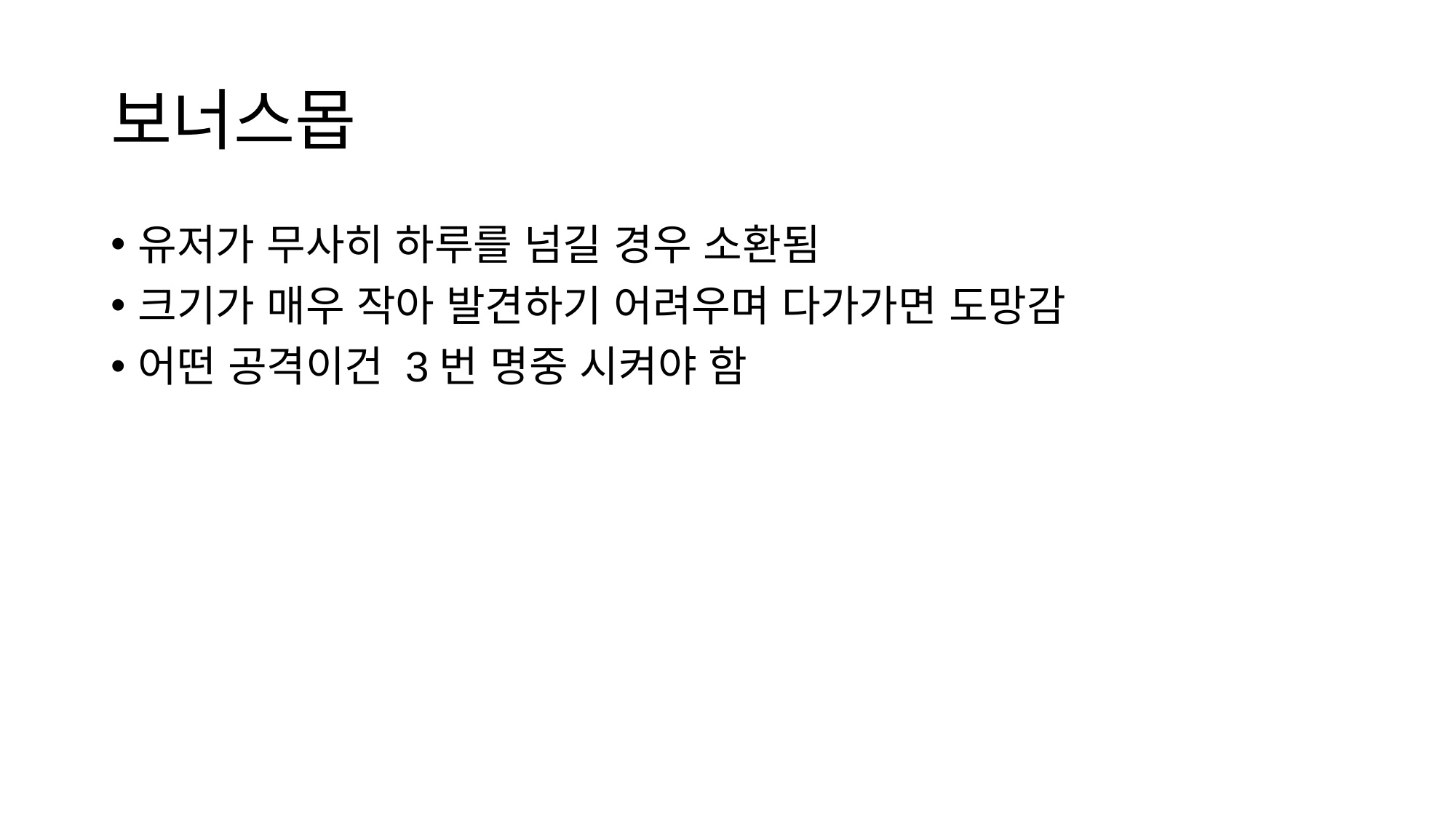

# 보너스몹
유저가 무사히 하루를 넘길 경우 소환됨
크기가 매우 작아 발견하기 어려우며 다가가면 도망감
어떤 공격이건 3번 명중 시켜야 함